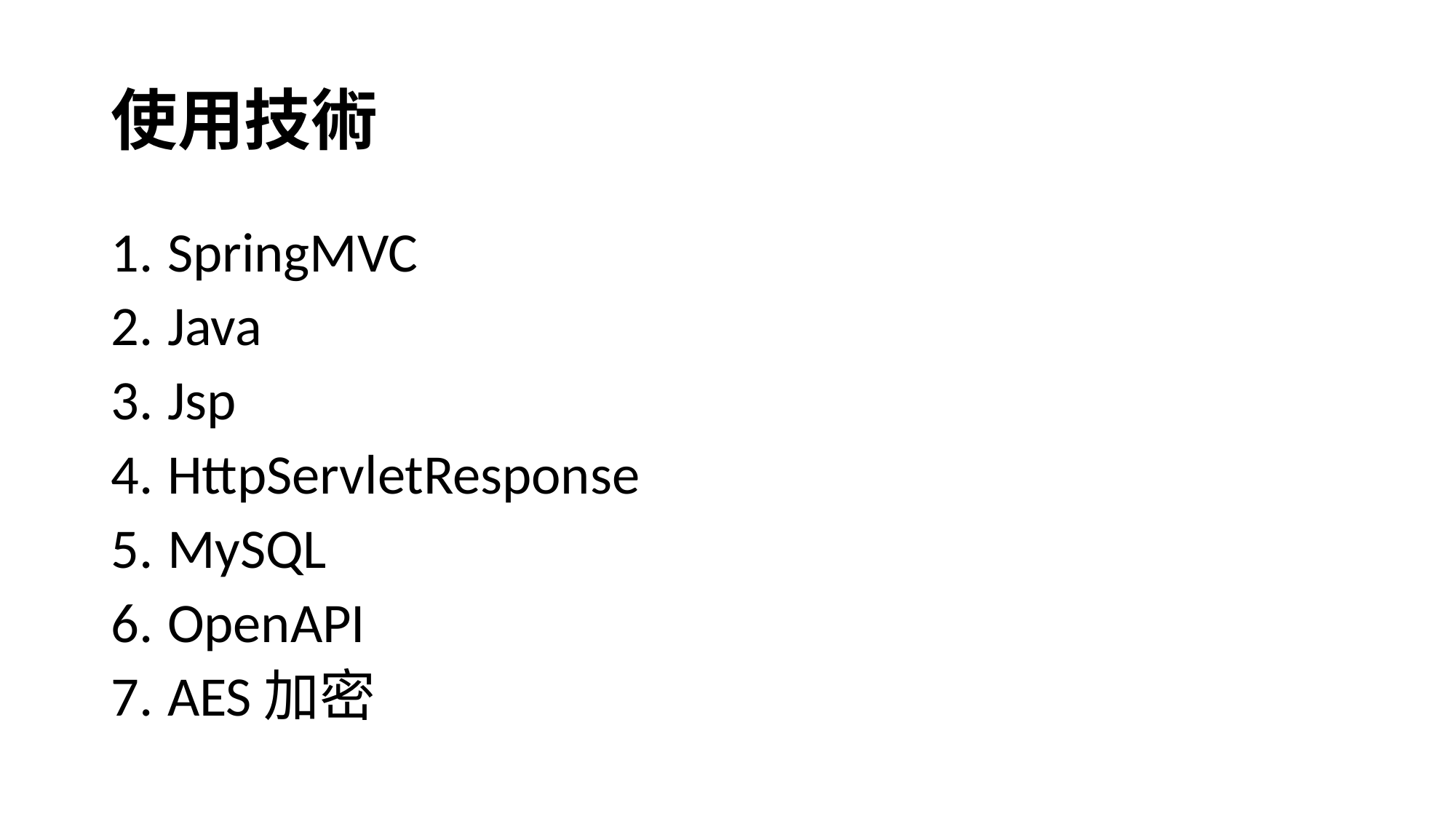

# 使用技術
SpringMVC
Java
Jsp
HttpServletResponse
MySQL
OpenAPI
AES加密